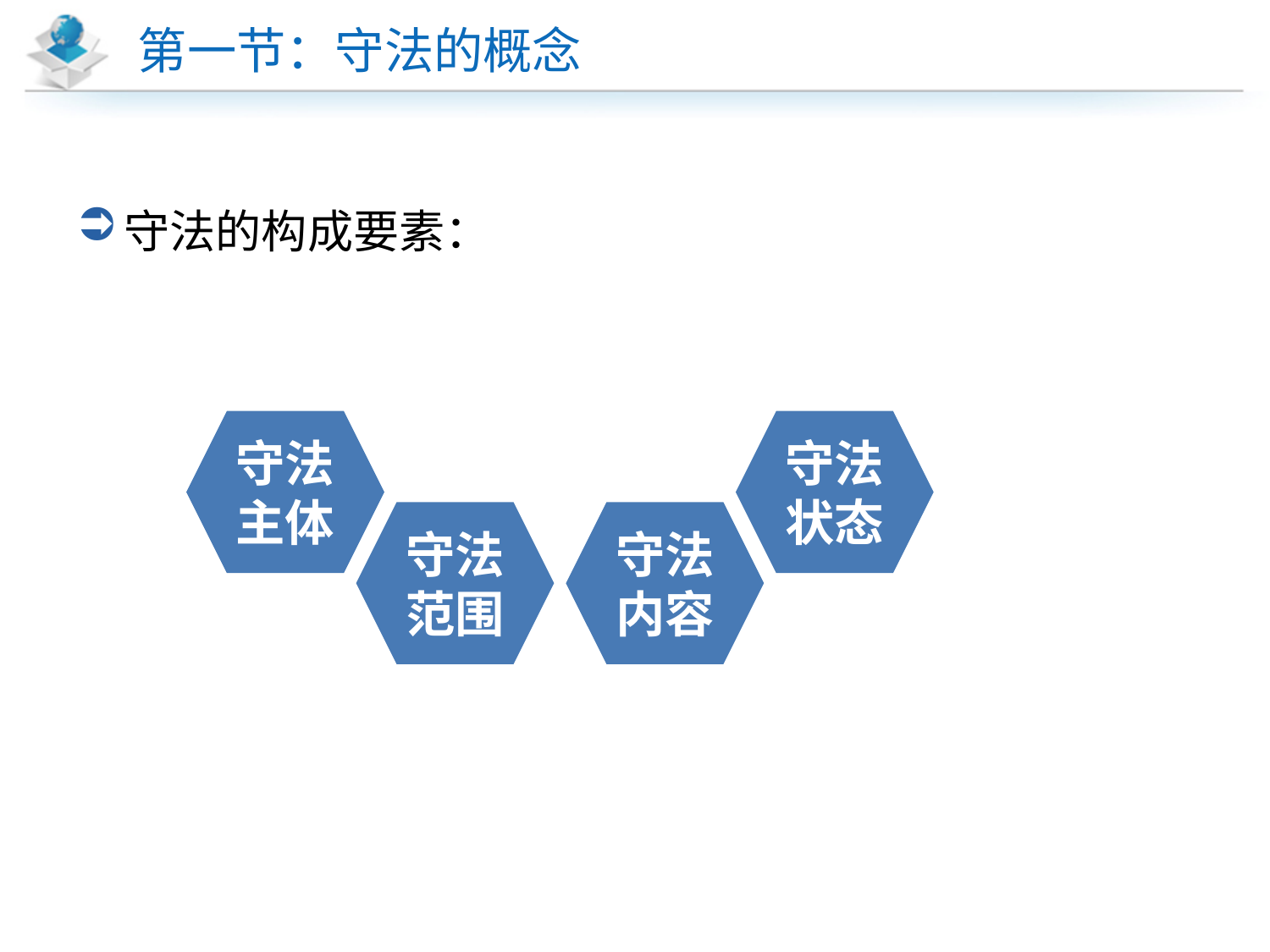

# 第一节：守法的概念
守法的构成要素：
守法主体
守法状态
守法范围
守法内容